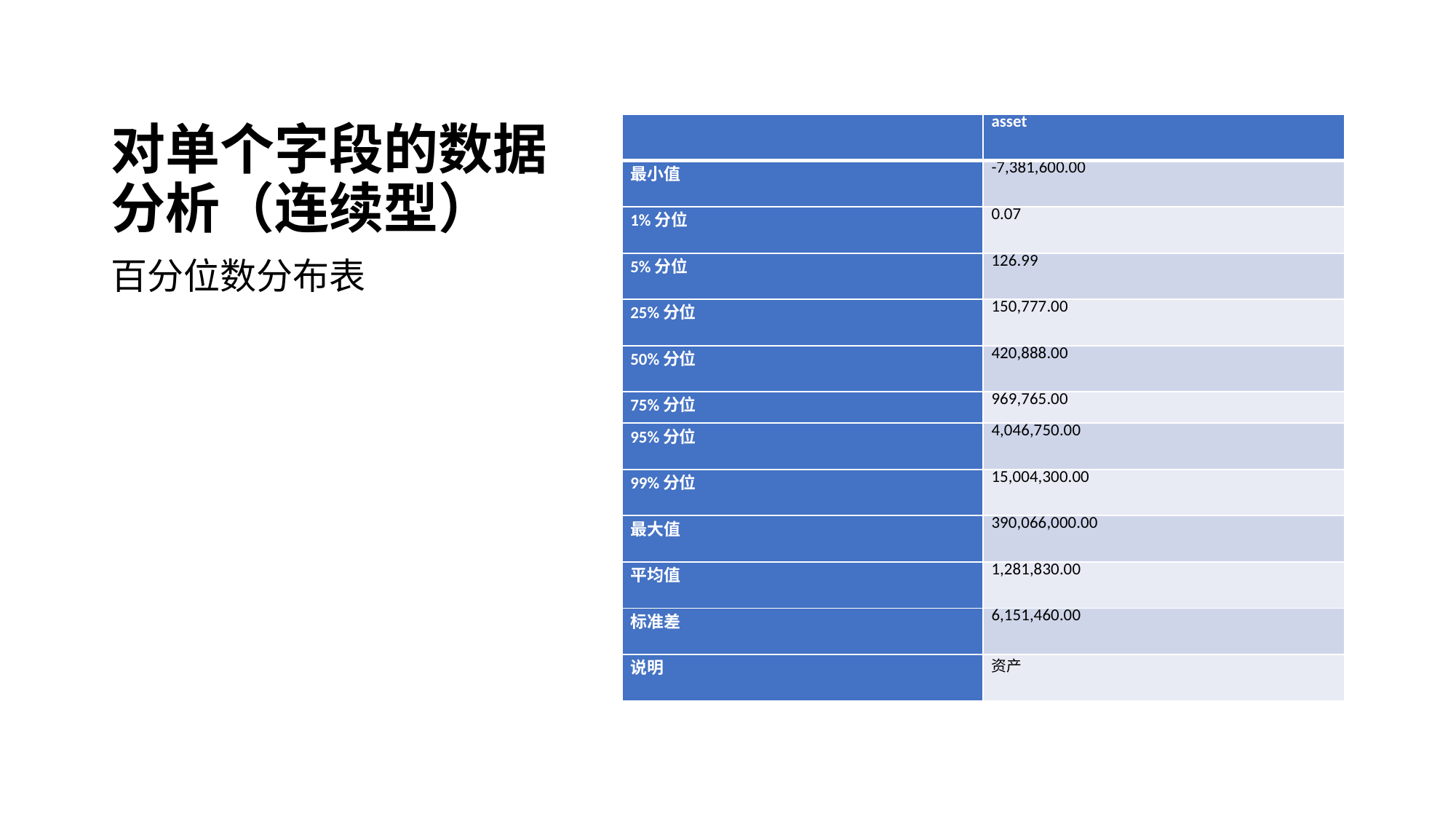

# 对单个字段的数据分析（连续型）
|  | asset |
| --- | --- |
| 最小值 | -7,381,600.00 |
| 1%分位 | 0.07 |
| 5%分位 | 126.99 |
| 25%分位 | 150,777.00 |
| 50%分位 | 420,888.00 |
| 75%分位 | 969,765.00 |
| 95%分位 | 4,046,750.00 |
| 99%分位 | 15,004,300.00 |
| 最大值 | 390,066,000.00 |
| 平均值 | 1,281,830.00 |
| 标准差 | 6,151,460.00 |
| 说明 | 资产 |
百分位数分布表